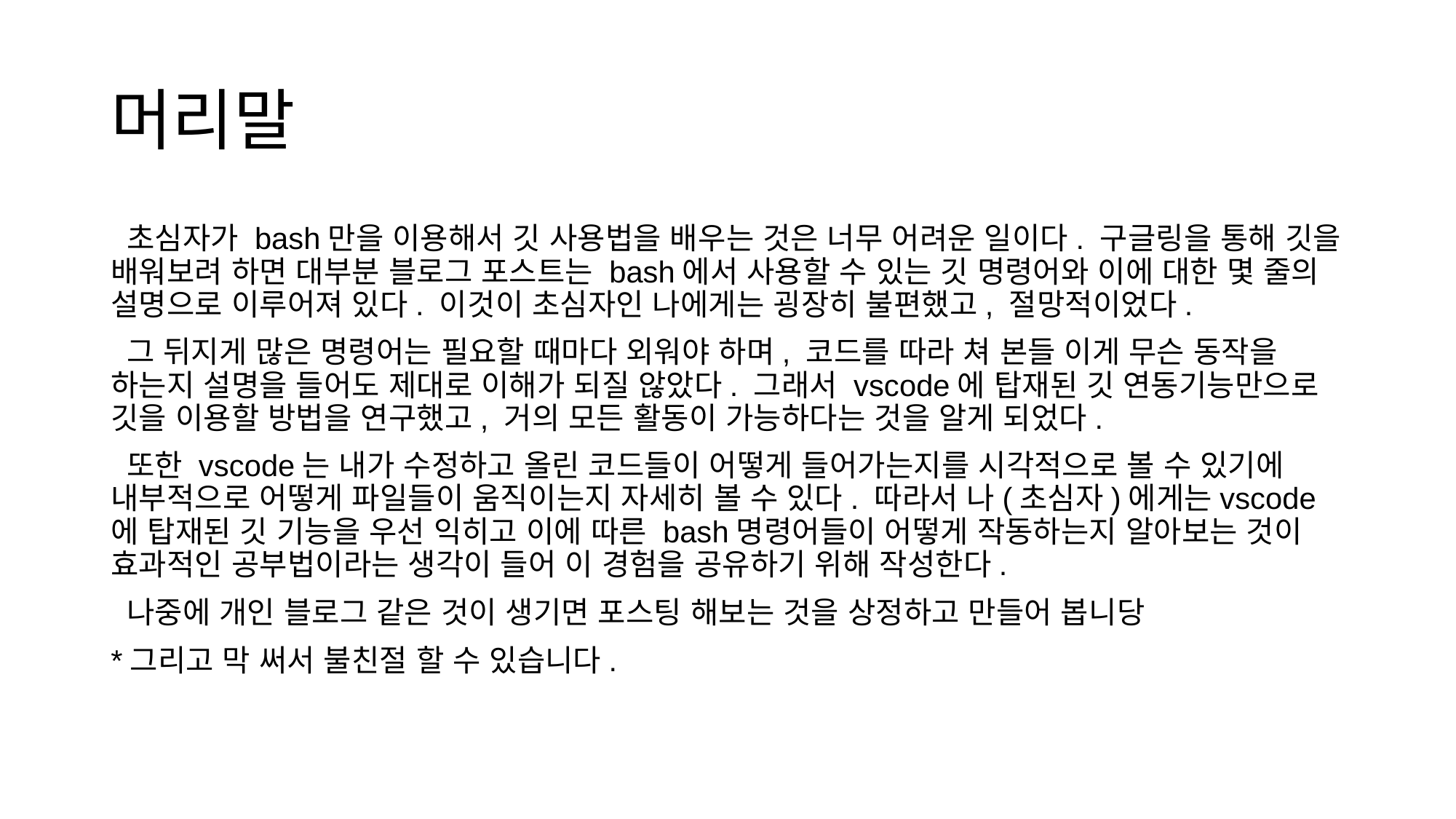

# 머리말
 초심자가 bash만을 이용해서 깃 사용법을 배우는 것은 너무 어려운 일이다. 구글링을 통해 깃을 배워보려 하면 대부분 블로그 포스트는 bash에서 사용할 수 있는 깃 명령어와 이에 대한 몇 줄의 설명으로 이루어져 있다. 이것이 초심자인 나에게는 굉장히 불편했고, 절망적이었다.
 그 뒤지게 많은 명령어는 필요할 때마다 외워야 하며, 코드를 따라 쳐 본들 이게 무슨 동작을 하는지 설명을 들어도 제대로 이해가 되질 않았다. 그래서 vscode에 탑재된 깃 연동기능만으로 깃을 이용할 방법을 연구했고, 거의 모든 활동이 가능하다는 것을 알게 되었다.
 또한 vscode는 내가 수정하고 올린 코드들이 어떻게 들어가는지를 시각적으로 볼 수 있기에 내부적으로 어떻게 파일들이 움직이는지 자세히 볼 수 있다. 따라서 나(초심자)에게는vscode에 탑재된 깃 기능을 우선 익히고 이에 따른 bash명령어들이 어떻게 작동하는지 알아보는 것이 효과적인 공부법이라는 생각이 들어 이 경험을 공유하기 위해 작성한다.
 나중에 개인 블로그 같은 것이 생기면 포스팅 해보는 것을 상정하고 만들어 봅니당
*그리고 막 써서 불친절 할 수 있습니다.